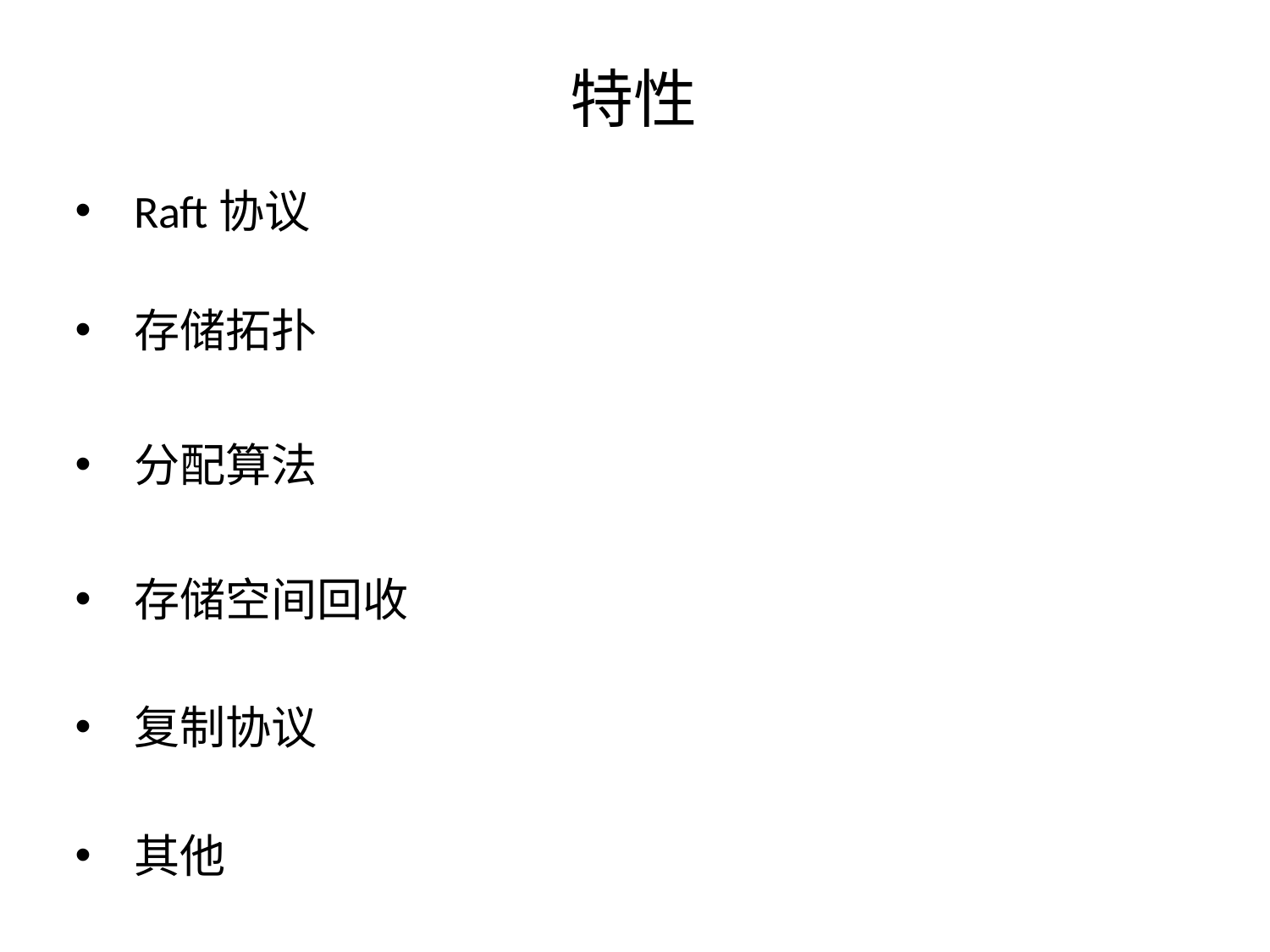

# 特性
Raft协议

存储拓扑

分配算法

存储空间回收

复制协议

其他